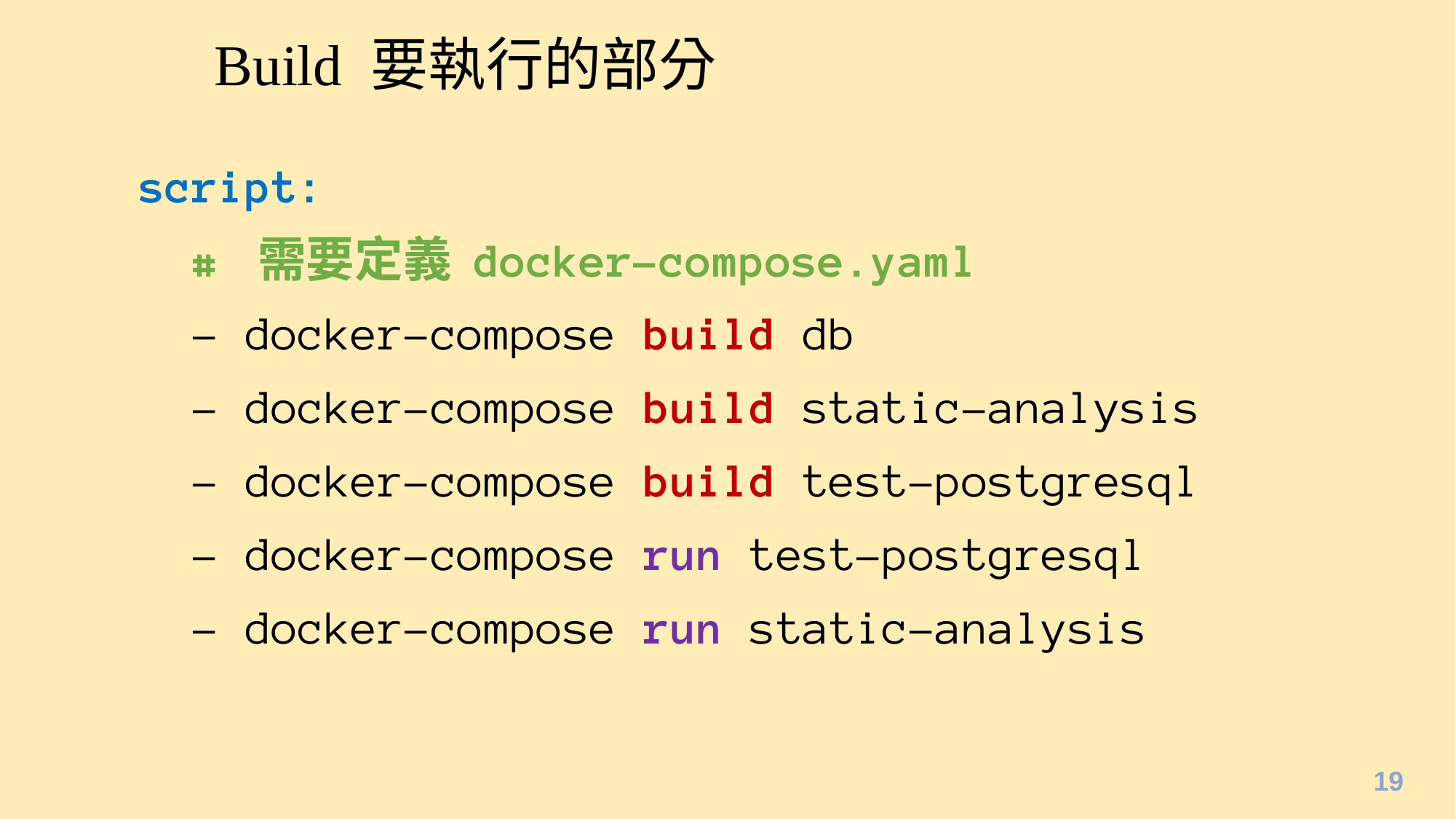

# Build 要執行的部分
script:
  # 需要定義 docker-compose.yaml
  - docker-compose build db
  - docker-compose build static-analysis
  - docker-compose build test-postgresql
  - docker-compose run test-postgresql
  - docker-compose run static-analysis
19